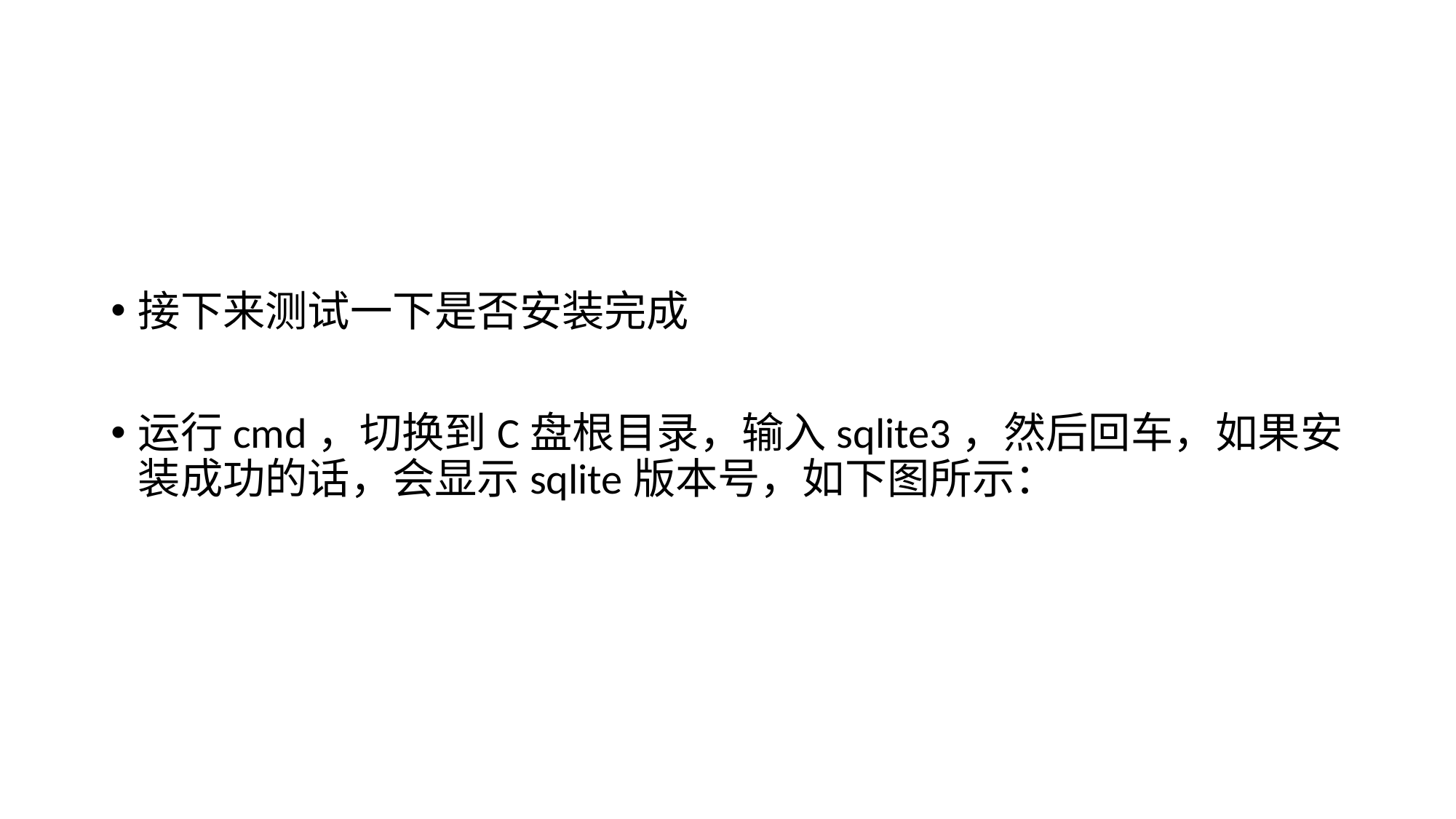

#

接下来测试一下是否安装完成

运行cmd，切换到C盘根目录，输入sqlite3，然后回车，如果安装成功的话，会显示sqlite版本号，如下图所示：